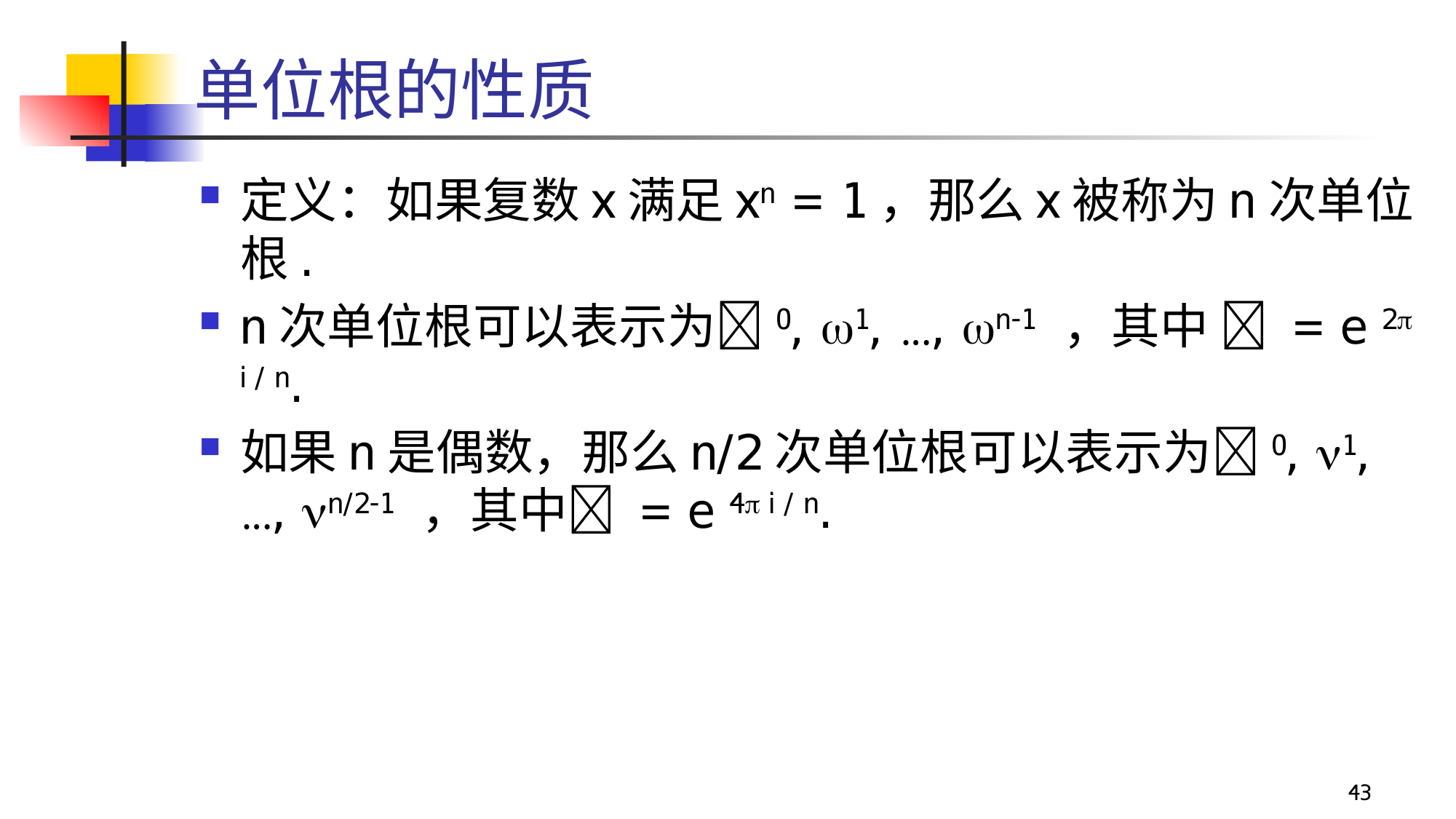

# 单位根的性质
定义：如果复数x满足xn = 1，那么x被称为n次单位根.
n次单位根可以表示为ω0, ω1, …, ωn-1 ，其中 ω = e 2π i / n.
如果n是偶数，那么n/2次单位根可以表示为ν0, ν1, …, νn/2-1 ，其中ν = e 4π i / n.

43